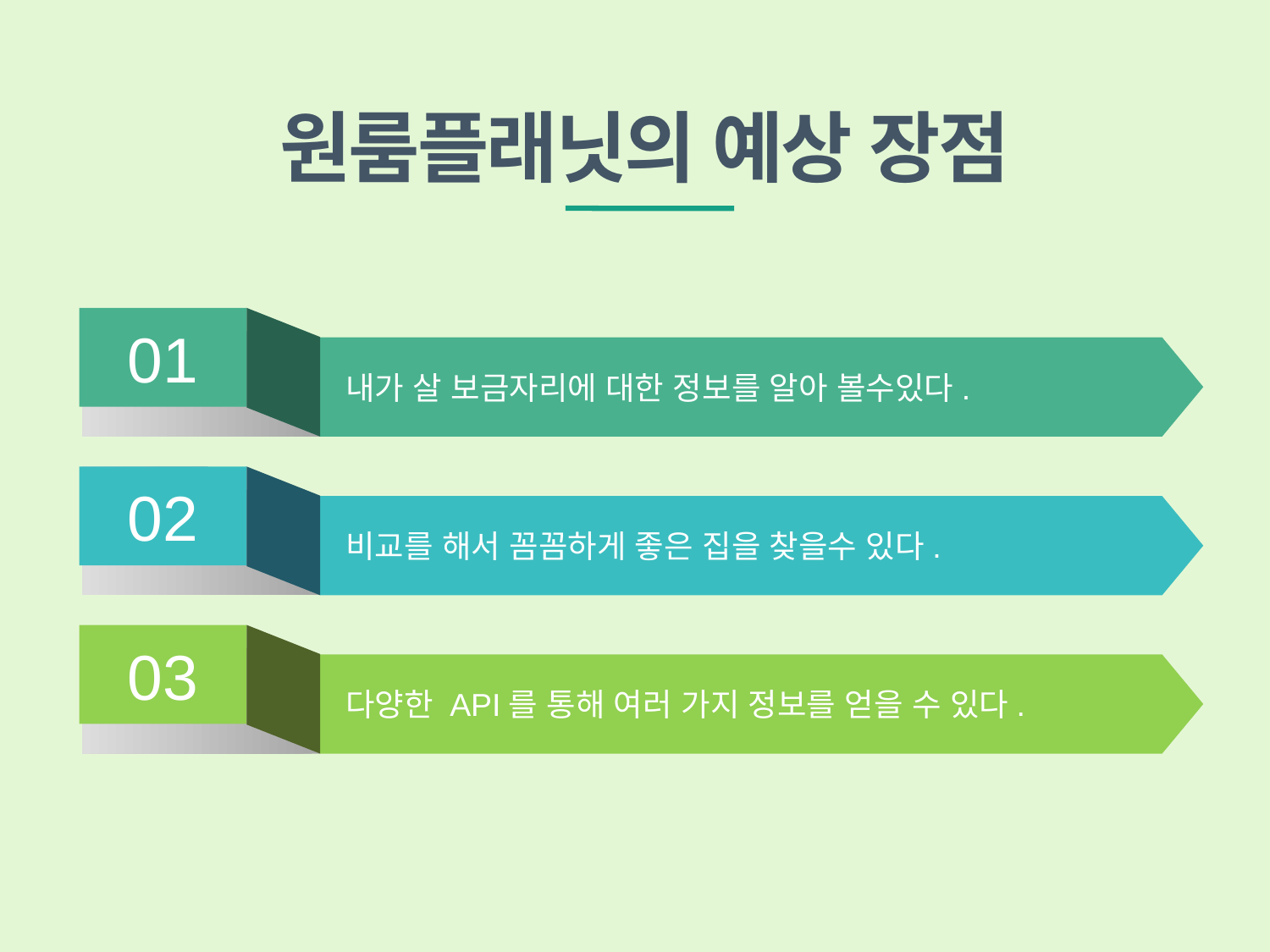

원룸플래닛의 예상 장점

01

내가 살 보금자리에 대한 정보를 알아 볼수있다.

02

비교를 해서 꼼꼼하게 좋은 집을 찾을수 있다.

03

다양한 API를 통해 여러 가지 정보를 얻을 수 있다.